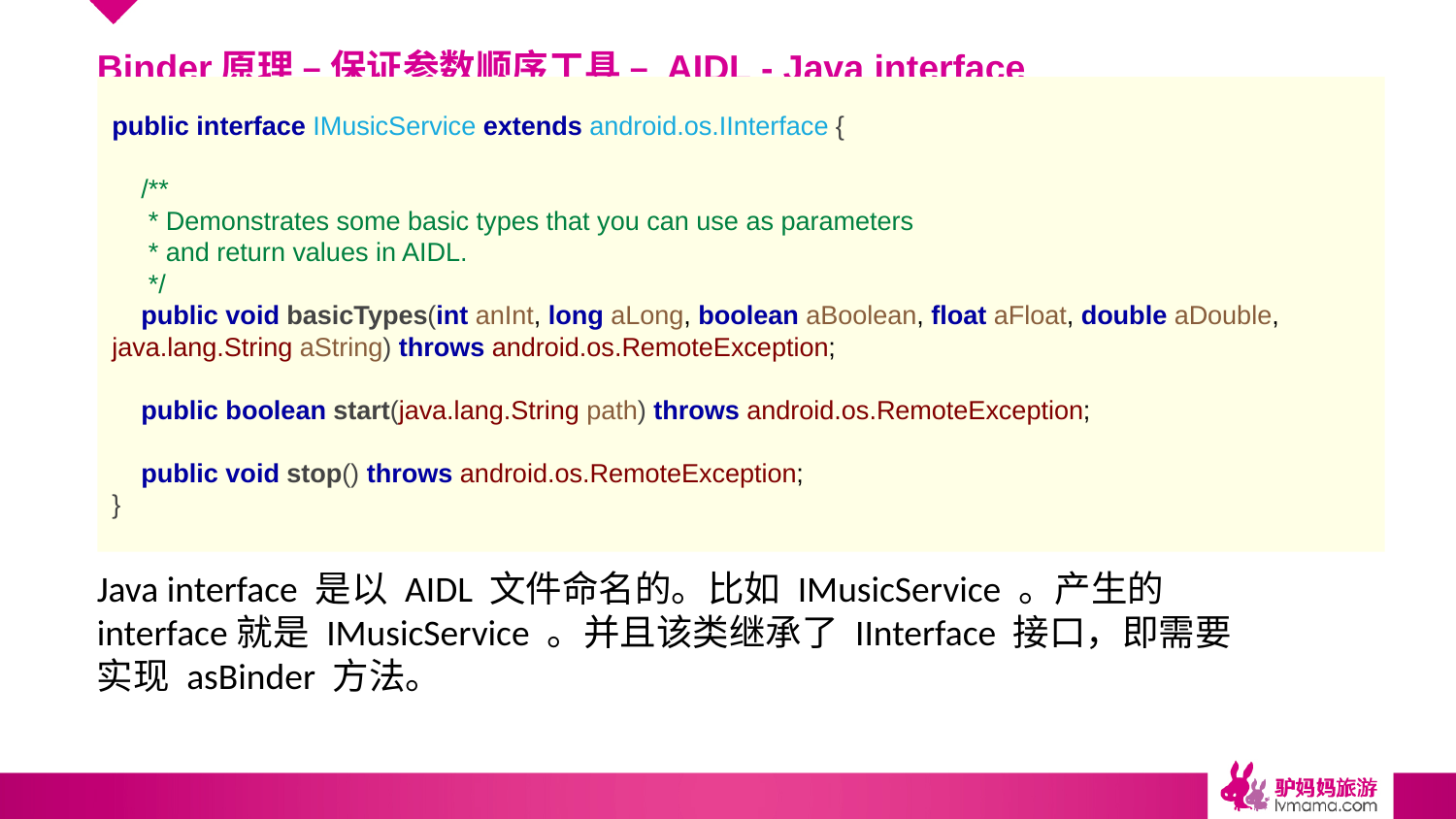

# Binder原理 – 保证参数顺序工具 – AIDL - Java interface
public interface IMusicService extends android.os.IInterface {
    /**
     * Demonstrates some basic types that you can use as parameters
     * and return values in AIDL.
     */
    public void basicTypes(int anInt, long aLong, boolean aBoolean, float aFloat, double aDouble, java.lang.String aString) throws android.os.RemoteException;
    public boolean start(java.lang.String path) throws android.os.RemoteException;
    public void stop() throws android.os.RemoteException;
}
Java interface 是以 AIDL 文件命名的。比如 IMusicService 。产生的 interface就是 IMusicService 。并且该类继承了 IInterface 接口，即需要实现 asBinder 方法。